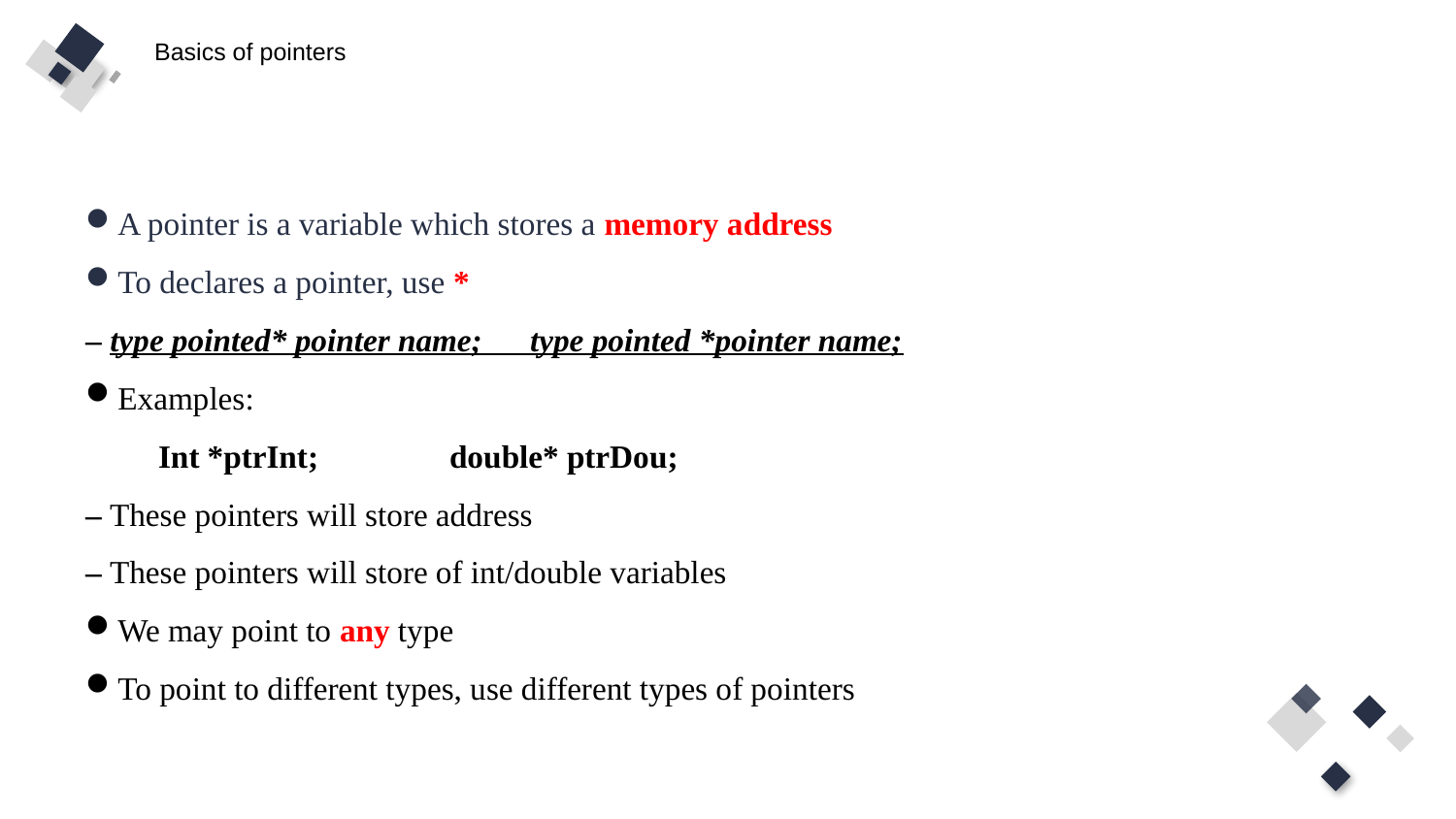

Basics of pointers

A pointer is a variable which stores a memory address
To declares a pointer, use *
– type pointed* pointer name;      type pointed *pointer name;
Examples:
Int *ptrInt;	double* ptrDou;
– These pointers will store address
– These pointers will store of int/double variables
We may point to any type
To point to different types, use different types of pointers
标题内	容
单击此处添加文字阐述，添加简短问题说明文字

标题内	容
单击此处添加文字阐述，添加简短问题说明文字